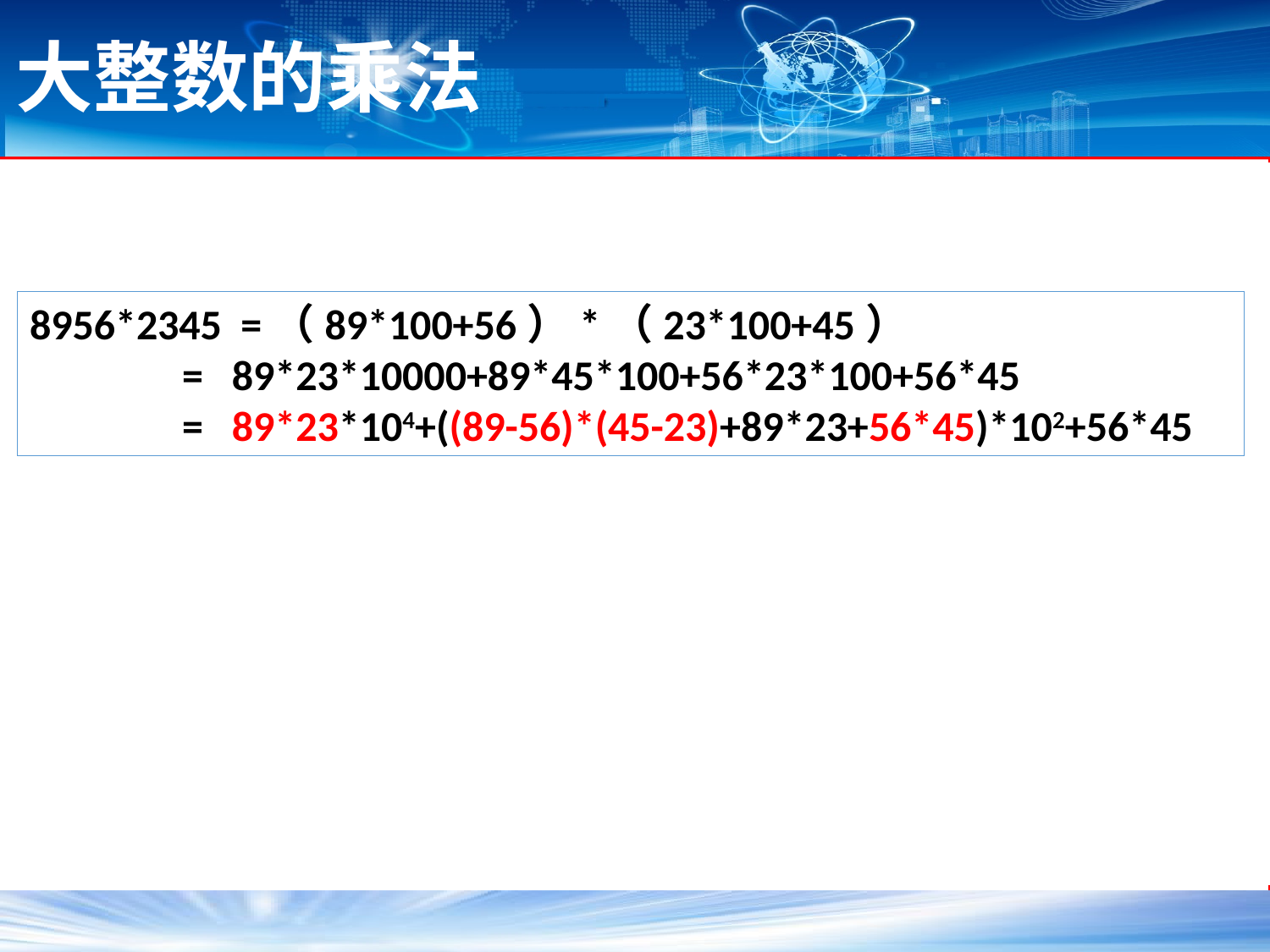

# 大整数的乘法

8956*2345  =（89*100+56）*（23*100+45）
                =   89*23*10000+89*45*100+56*23*100+56*45
                =   89*23*104+((89-56)*(45-23)+89*23+56*45)*102+56*45